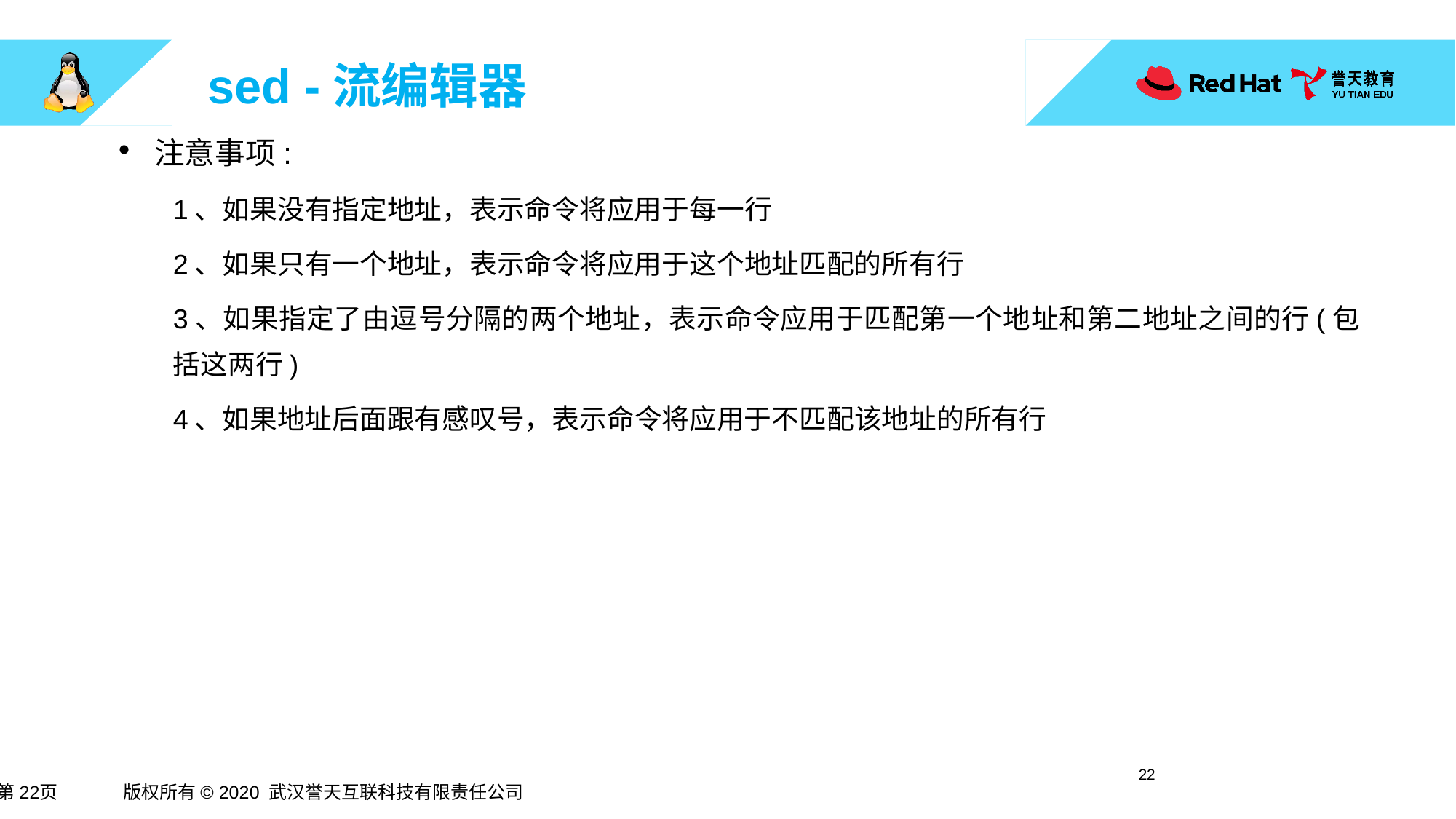

# sed -流编辑器
注意事项:
1、如果没有指定地址，表示命令将应用于每一行
2、如果只有一个地址，表示命令将应用于这个地址匹配的所有行
3、如果指定了由逗号分隔的两个地址，表示命令应用于匹配第一个地址和第二地址之间的行(包括这两行)
4、如果地址后面跟有感叹号，表示命令将应用于不匹配该地址的所有行
22